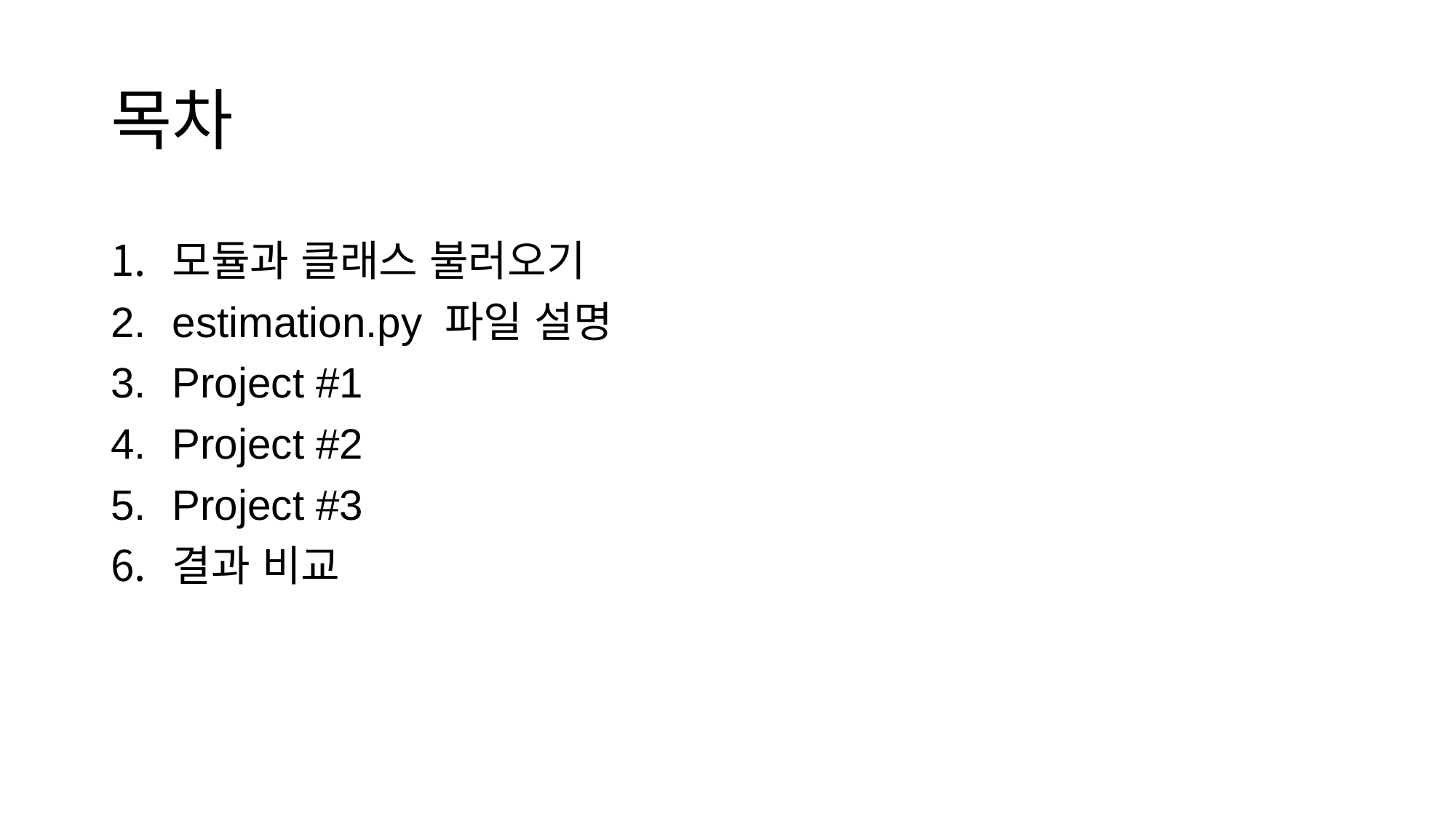

# 목차
모듈과 클래스 불러오기
estimation.py 파일 설명
Project #1
Project #2
Project #3
결과 비교